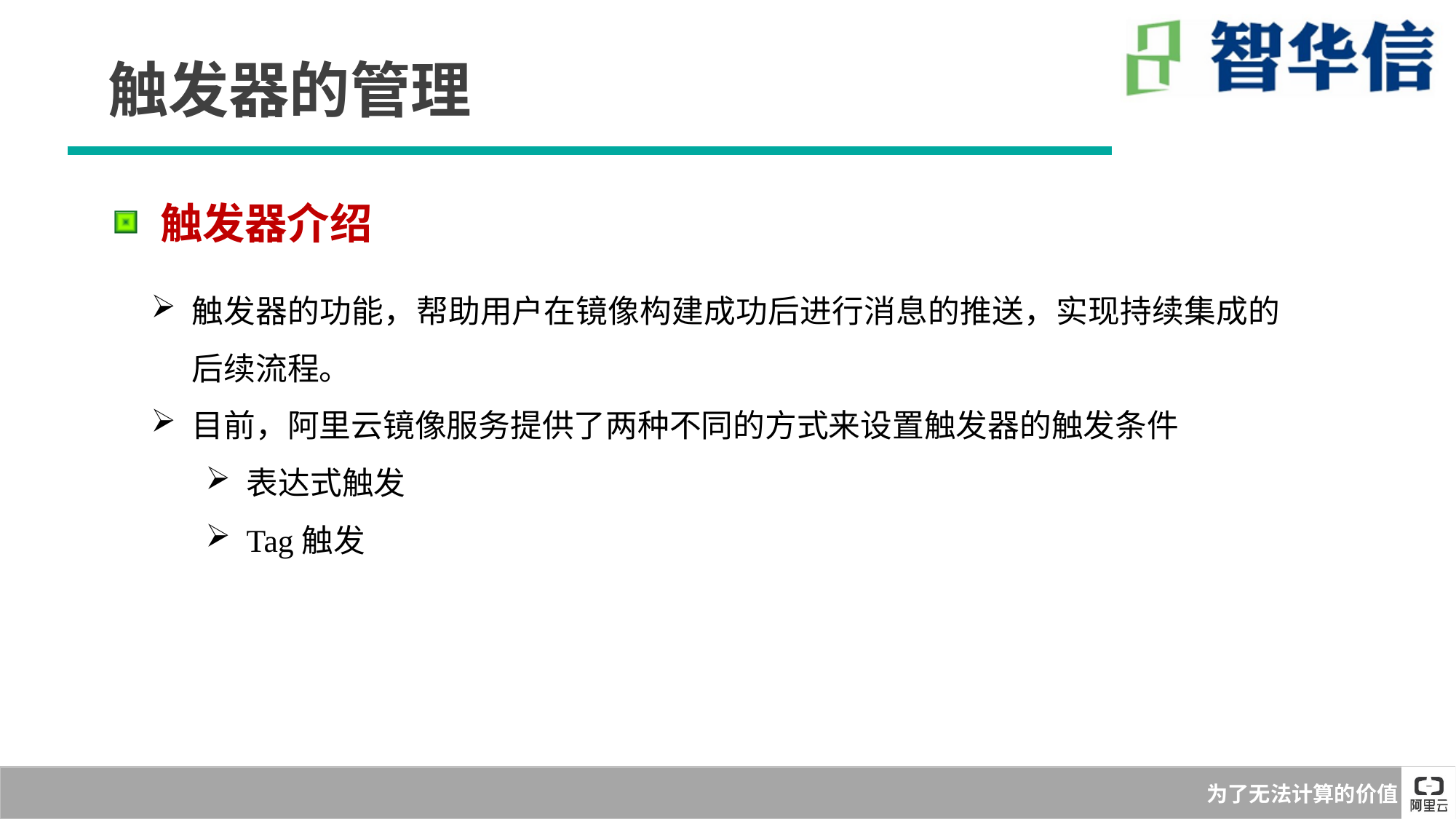

触发器的管理
 触发器介绍

触发器的功能，帮助用户在镜像构建成功后进行消息的推送，实现持续集成的后续流程。
目前，阿里云镜像服务提供了两种不同的方式来设置触发器的触发条件
表达式触发
Tag触发